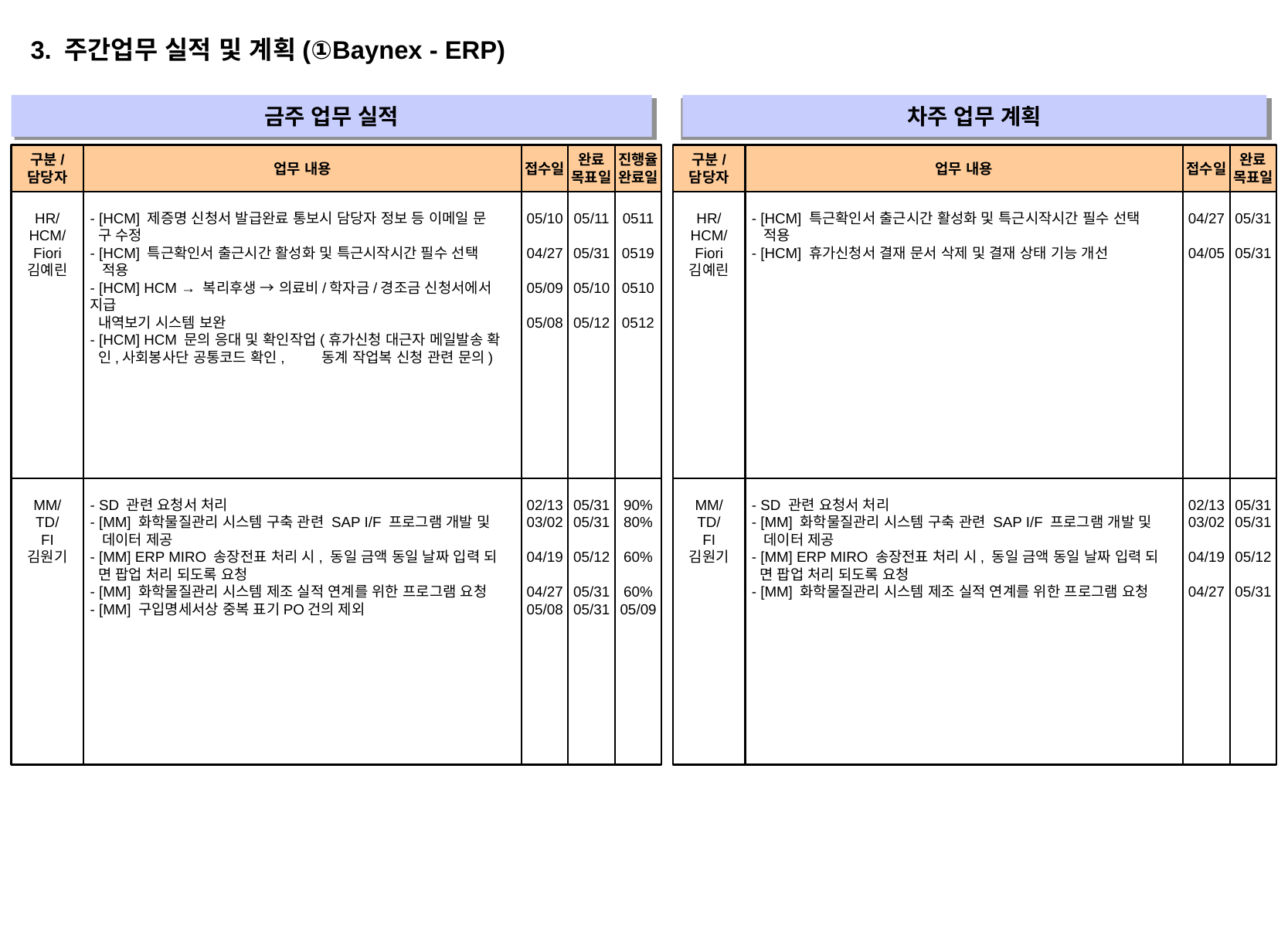

3. 주간업무 실적 및 계획(①Baynex - ERP)
금주 업무 실적
차주 업무 계획
" "
" "
구분/
담당자
업무 내용
접수일
완료
목표일
진행율
완료일
구분/
담당자
업무 내용
접수일
완료
목표일
HR/
HCM/
Fiori
김예린

- [HCM] 제증명 신청서 발급완료 통보시 담당자 정보 등 이메일 문
  구 수정
- [HCM] 특근확인서 출근시간 활성화 및 특근시작시간 필수 선택
   적용
- [HCM] HCM → 복리후생 → 의료비/학자금/경조금 신청서에서 지급
  내역보기 시스템 보완
- [HCM] HCM 문의 응대 및 확인작업(휴가신청 대근자 메일발송 확
  인,사회봉사단 공통코드 확인,	동계 작업복 신청 관련 문의)
05/10
04/27
05/09
05/08
05/11
05/31
05/10
05/12
0511
0519
0510
0512
HR/
HCM/
Fiori
김예린

- [HCM] 특근확인서 출근시간 활성화 및 특근시작시간 필수 선택
   적용
- [HCM] 휴가신청서 결재 문서 삭제 및 결재 상태 기능 개선
04/27
04/05
05/31
05/31
MM/
TD/
FI
김원기

- SD 관련 요청서 처리
- [MM] 화학물질관리 시스템 구축 관련 SAP I/F 프로그램 개발 및
   데이터 제공
- [MM] ERP MIRO 송장전표 처리 시, 동일 금액 동일 날짜 입력 되
  면 팝업 처리 되도록 요청
- [MM] 화학물질관리 시스템 제조 실적 연계를 위한 프로그램 요청
- [MM] 구입명세서상 중복 표기PO건의 제외
02/13
03/02
04/19
04/27
05/08
05/31
05/31
05/12
05/31
05/31
90%
80%
60%
60%
05/09
MM/
TD/
FI
김원기

- SD 관련 요청서 처리
- [MM] 화학물질관리 시스템 구축 관련 SAP I/F 프로그램 개발 및
   데이터 제공
- [MM] ERP MIRO 송장전표 처리 시, 동일 금액 동일 날짜 입력 되
  면 팝업 처리 되도록 요청
- [MM] 화학물질관리 시스템 제조 실적 연계를 위한 프로그램 요청
02/13
03/02
04/19
04/27
05/31
05/31
05/12
05/31